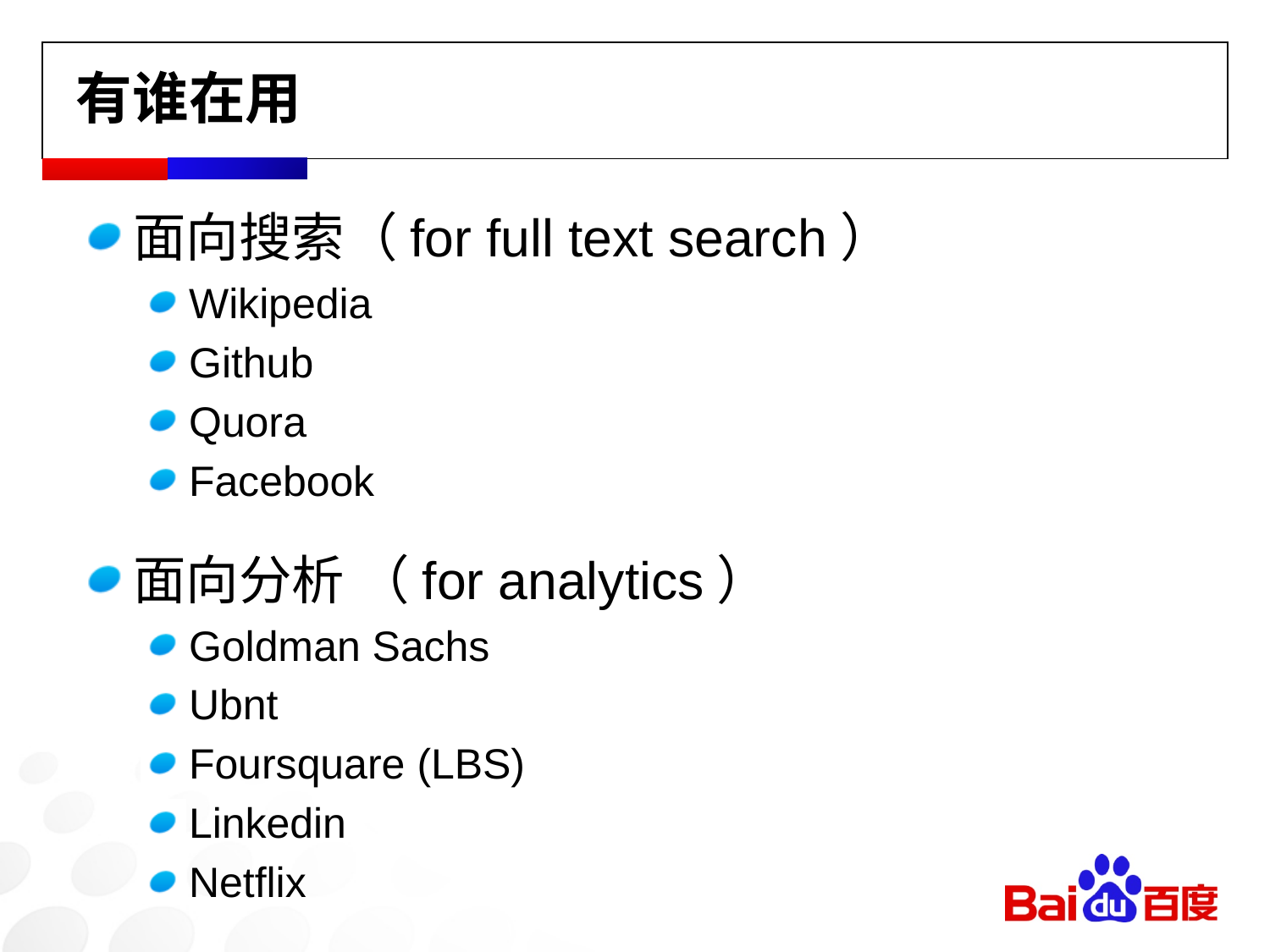

有谁在用
面向搜索（for full text search）
Wikipedia
Github
Quora
Facebook
面向分析 （for analytics）
Goldman Sachs
Ubnt
Foursquare (LBS)
Linkedin
Netflix